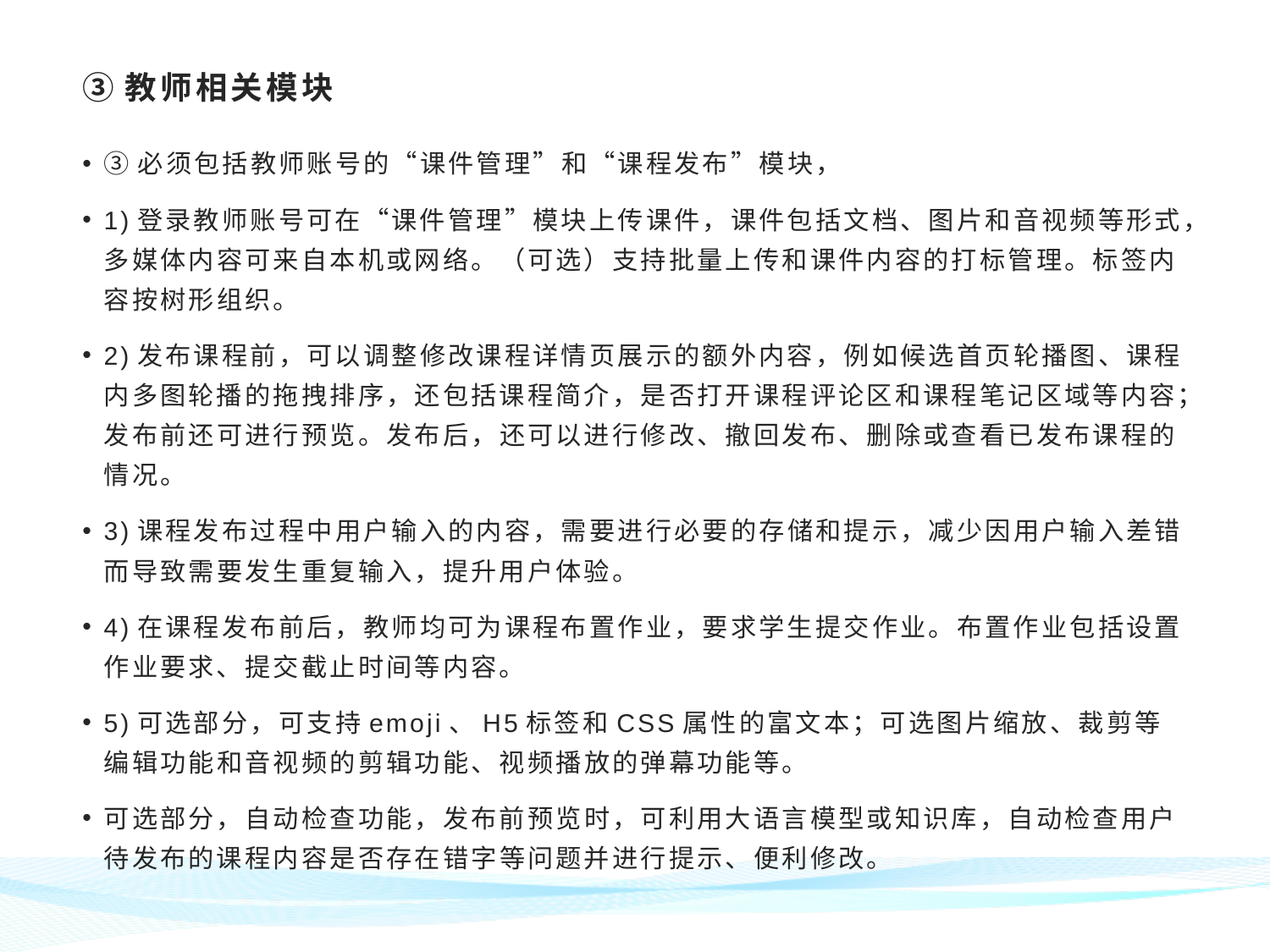

# ③教师相关模块
③必须包括教师账号的“课件管理”和“课程发布”模块，
1)登录教师账号可在“课件管理”模块上传课件，课件包括文档、图片和音视频等形式，多媒体内容可来自本机或网络。（可选）支持批量上传和课件内容的打标管理。标签内容按树形组织。
2)发布课程前，可以调整修改课程详情页展示的额外内容，例如候选首页轮播图、课程内多图轮播的拖拽排序，还包括课程简介，是否打开课程评论区和课程笔记区域等内容；发布前还可进行预览。发布后，还可以进行修改、撤回发布、删除或查看已发布课程的情况。
3)课程发布过程中用户输入的内容，需要进行必要的存储和提示，减少因用户输入差错而导致需要发生重复输入，提升用户体验。
4)在课程发布前后，教师均可为课程布置作业，要求学生提交作业。布置作业包括设置作业要求、提交截止时间等内容。
5)可选部分，可支持emoji、H5标签和CSS属性的富文本；可选图片缩放、裁剪等编辑功能和音视频的剪辑功能、视频播放的弹幕功能等。
可选部分，自动检查功能，发布前预览时，可利用大语言模型或知识库，自动检查用户待发布的课程内容是否存在错字等问题并进行提示、便利修改。